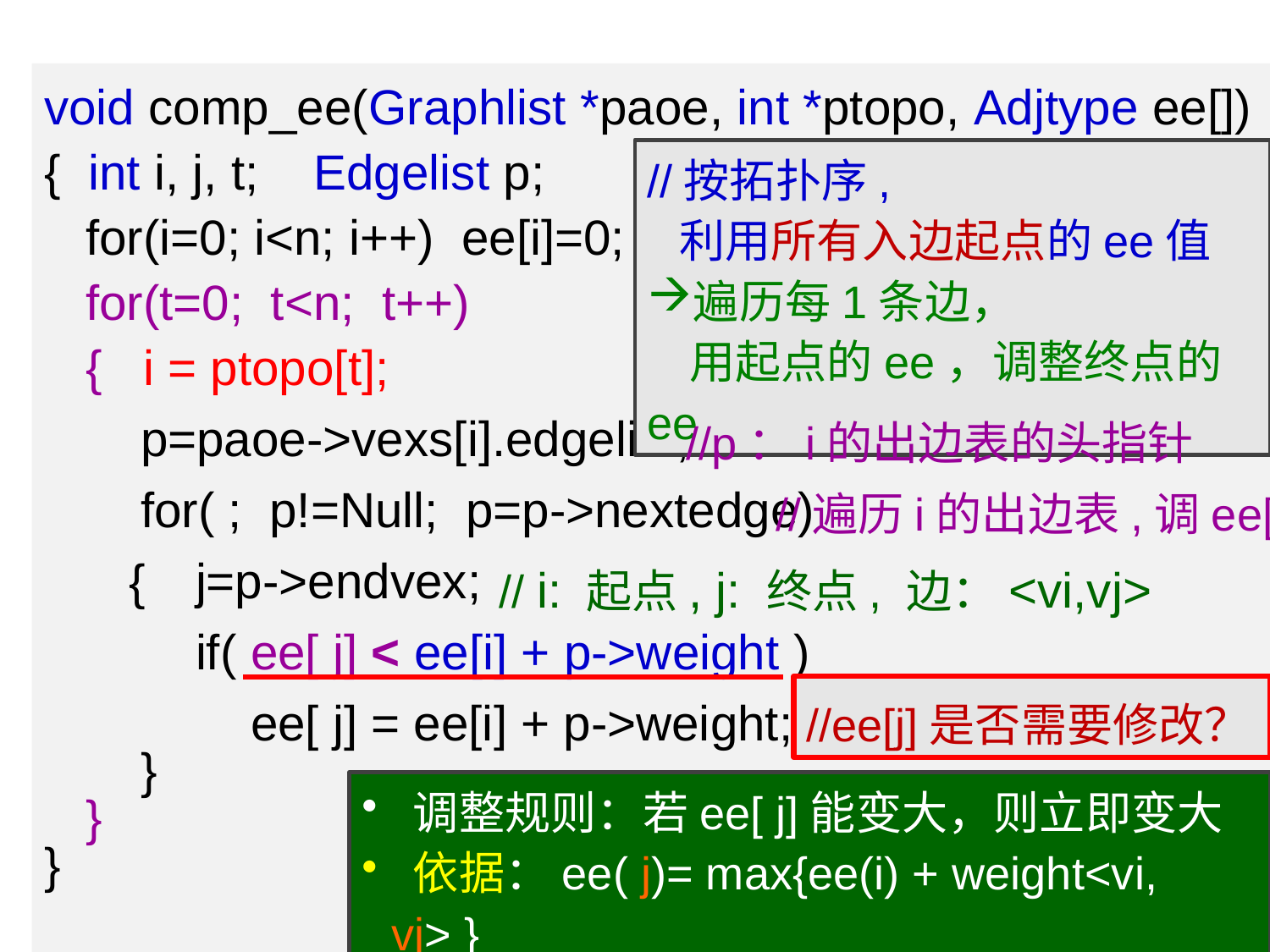

void comp_ee(Graphlist *paoe, int *ptopo, Adjtype ee[])
{  int i, j, t;    Edgelist p;
   for(i=0; i<n; i++)  ee[i]=0;
   for(t=0;  t<n;  t++)
   {   i = ptopo[t];
       p=paoe->vexs[i].edgelist;
       for( ;  p!=Null;  p=p->nextedge)
           j=p->endvex;
           if( ee[ j] < ee[i] + p->weight )
               ee[ j] = ee[i] + p->weight;
       }
   }
}
//按拓扑序,
  利用所有入边起点的ee值
遍历每1条边，
   用起点的ee，调整终点的ee
//p：i的出边表的头指针
//遍历i的出边表,调ee[j]
{
// i: 起点, j: 终点, 边：<vi,vj>
//ee[j]是否需要修改？
 调整规则：若ee[ j]能变大，则立即变大
 依据：ee( j)= max{ee(i) + weight<vi, vj> }